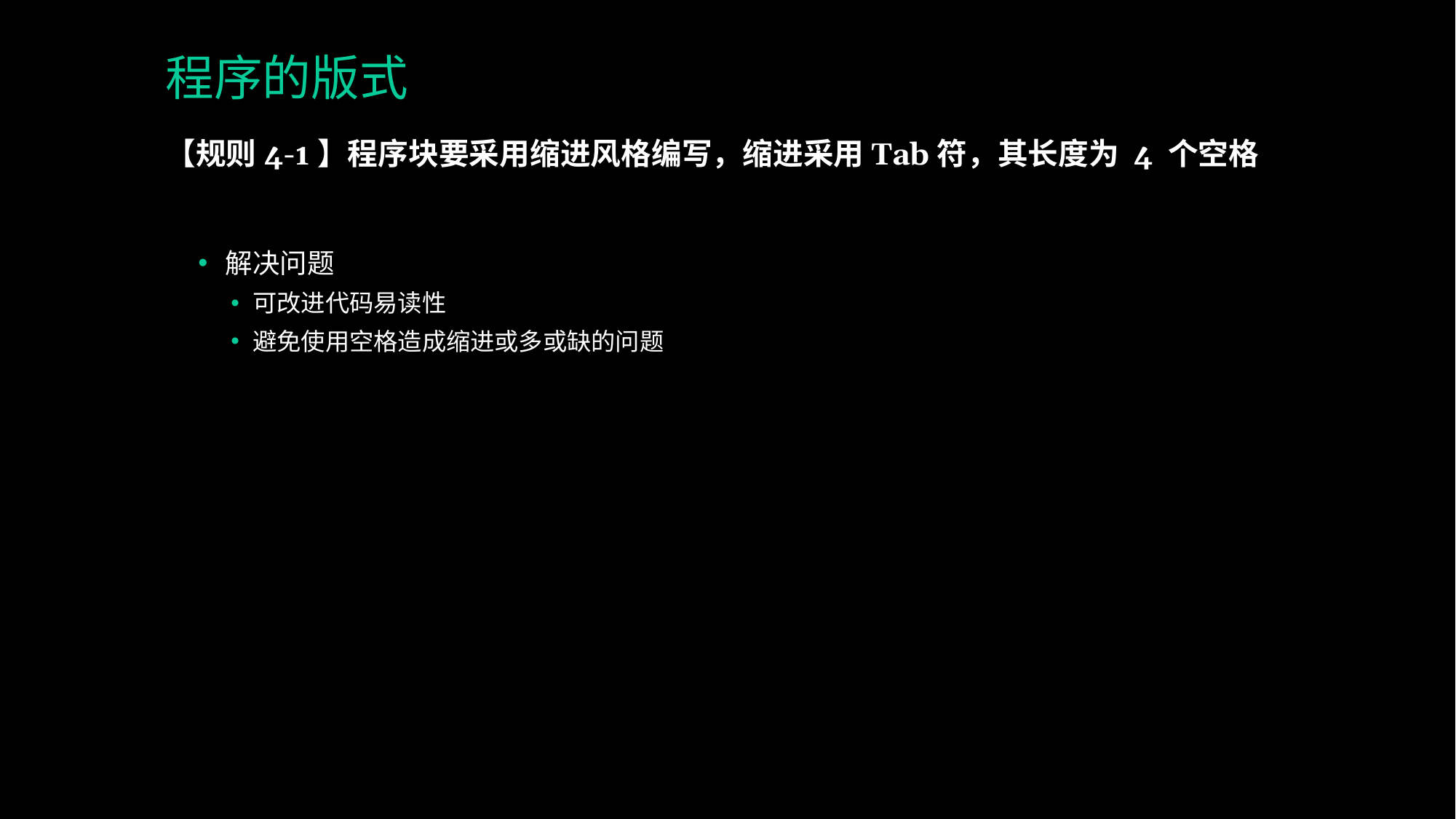

# 程序的版式
【规则4-1】程序块要采用缩进风格编写，缩进采用Tab符，其长度为 4 个空格
解决问题
可改进代码易读性
避免使用空格造成缩进或多或缺的问题